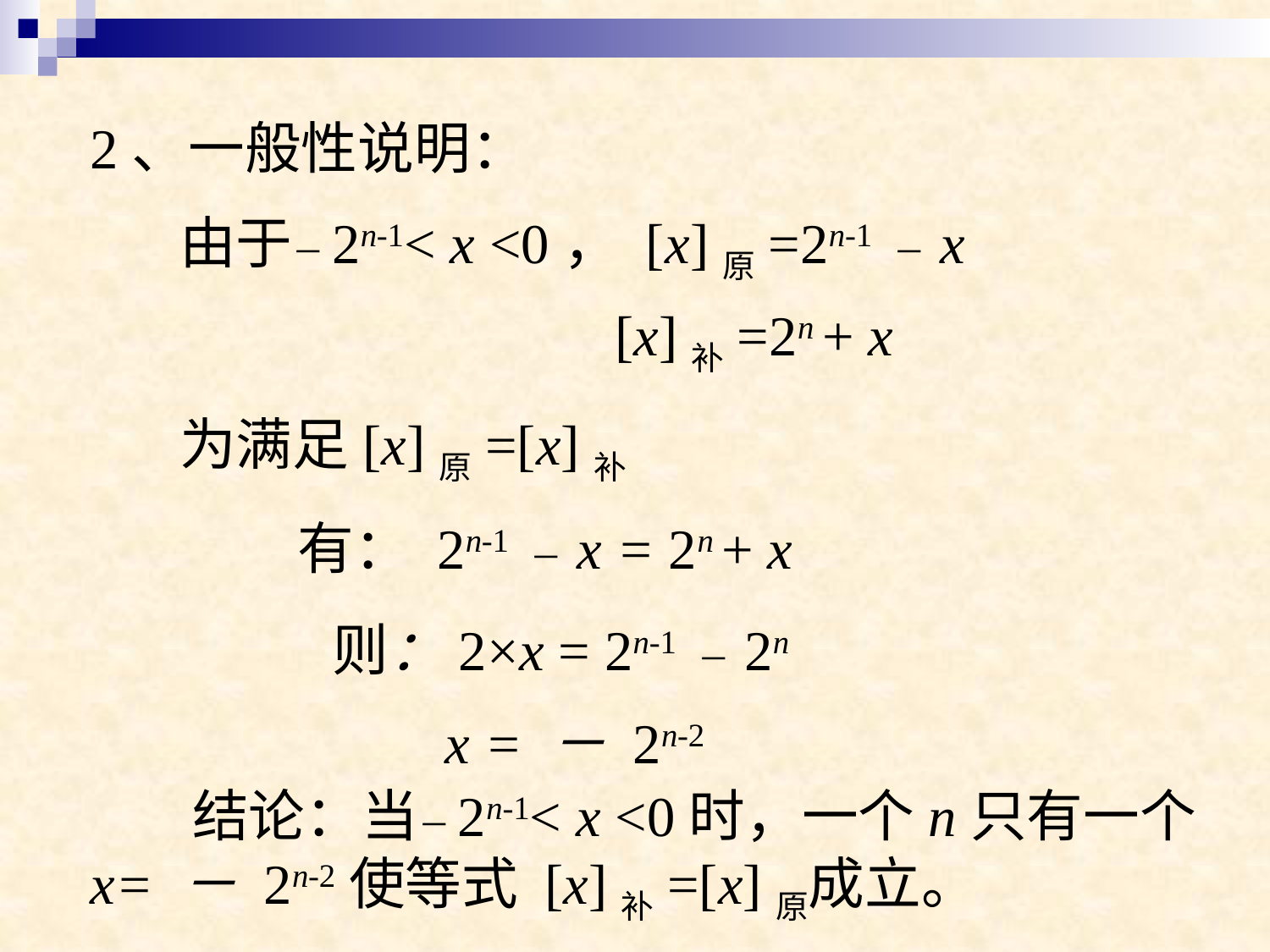

2、一般性说明：
      由于－2n-1< x <0， [x]原=2n-1 － x
                                     [x]补=2n + x
      为满足[x]原=[x]补
                           有： 2n-1 － x = 2n + x
                  则：2×x = 2n-1 － 2n
                                           x = － 2n-2
       结论：当－2n-1< x <0时，一个n只有一个   x= － 2n-2使等式 [x]补=[x]原成立。